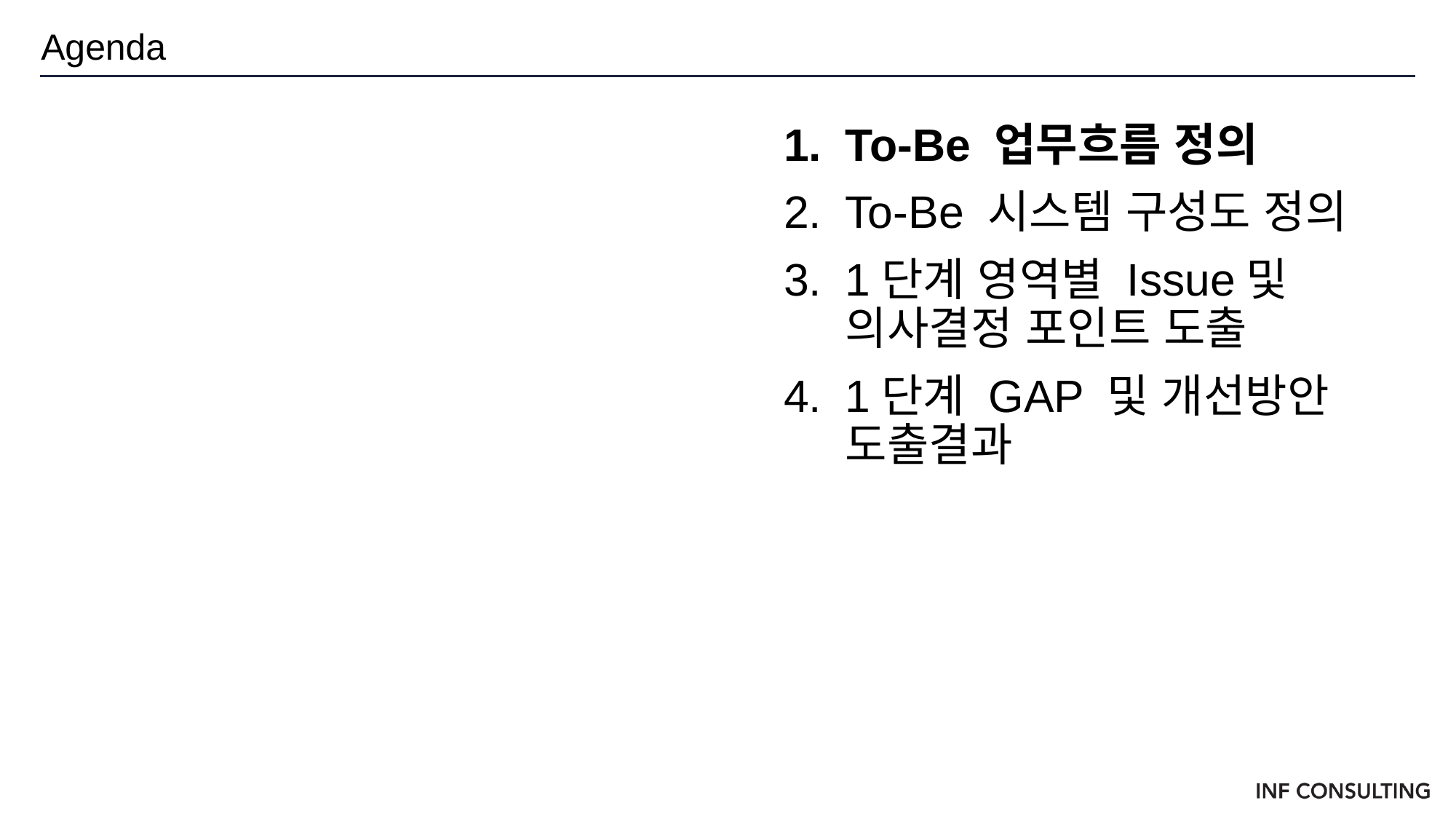

# Agenda
To-Be 업무흐름 정의
To-Be 시스템 구성도 정의
1단계 영역별 Issue및 의사결정 포인트 도출
1단계 GAP 및 개선방안 도출결과